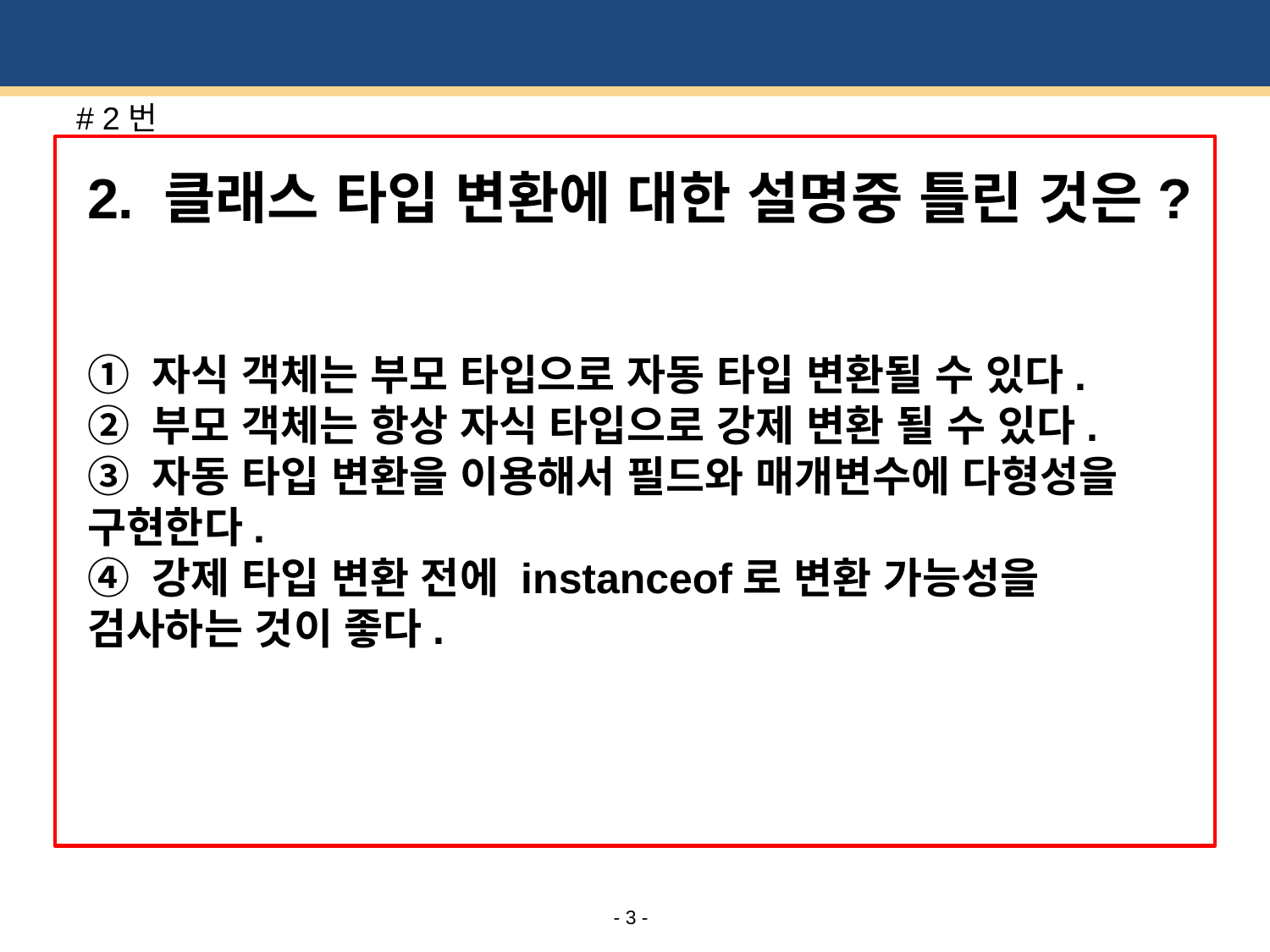

# # 2번

2. 클래스 타입 변환에 대한 설명중 틀린 것은?

① 자식 객체는 부모 타입으로 자동 타입 변환될 수 있다.
② 부모 객체는 항상 자식 타입으로 강제 변환 될 수 있다.
③ 자동 타입 변환을 이용해서 필드와 매개변수에 다형성을 구현한다.
④ 강제 타입 변환 전에 instanceof로 변환 가능성을 검사하는 것이 좋다.